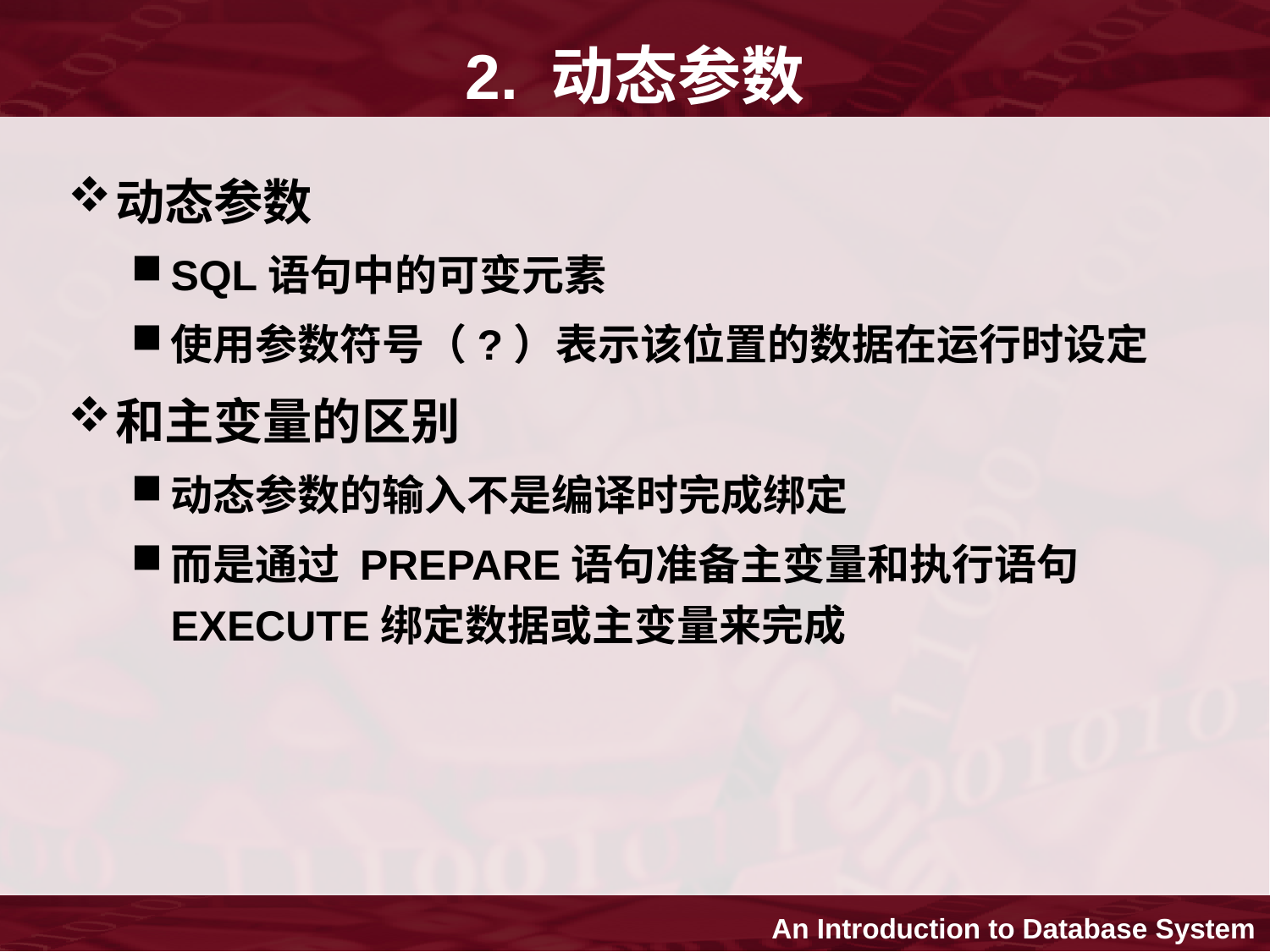

# 2. 动态参数
动态参数
SQL语句中的可变元素
使用参数符号（?）表示该位置的数据在运行时设定
和主变量的区别
动态参数的输入不是编译时完成绑定
而是通过 PREPARE语句准备主变量和执行语句EXECUTE绑定数据或主变量来完成